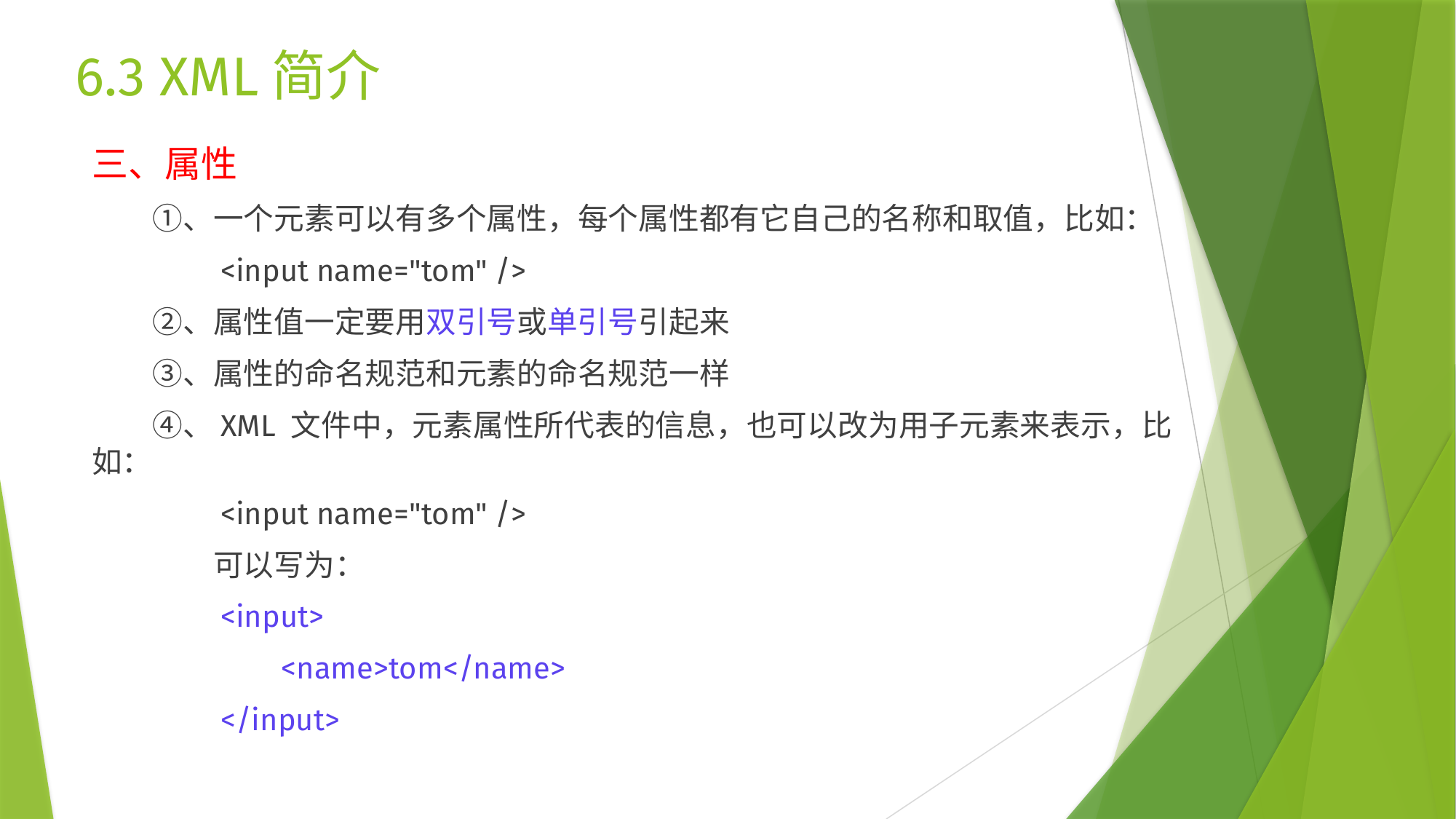

6.3 XML简介
三、属性
　　①、一个元素可以有多个属性，每个属性都有它自己的名称和取值，比如：
　　　　<input name="tom" />
　　②、属性值一定要用双引号或单引号引起来
　　③、属性的命名规范和元素的命名规范一样
　　④、XML 文件中，元素属性所代表的信息，也可以改为用子元素来表示，比如：
　　　　<input name="tom" />
　　　　可以写为：
　　　　<input>
　　　　　　<name>tom</name>
　　　　</input>